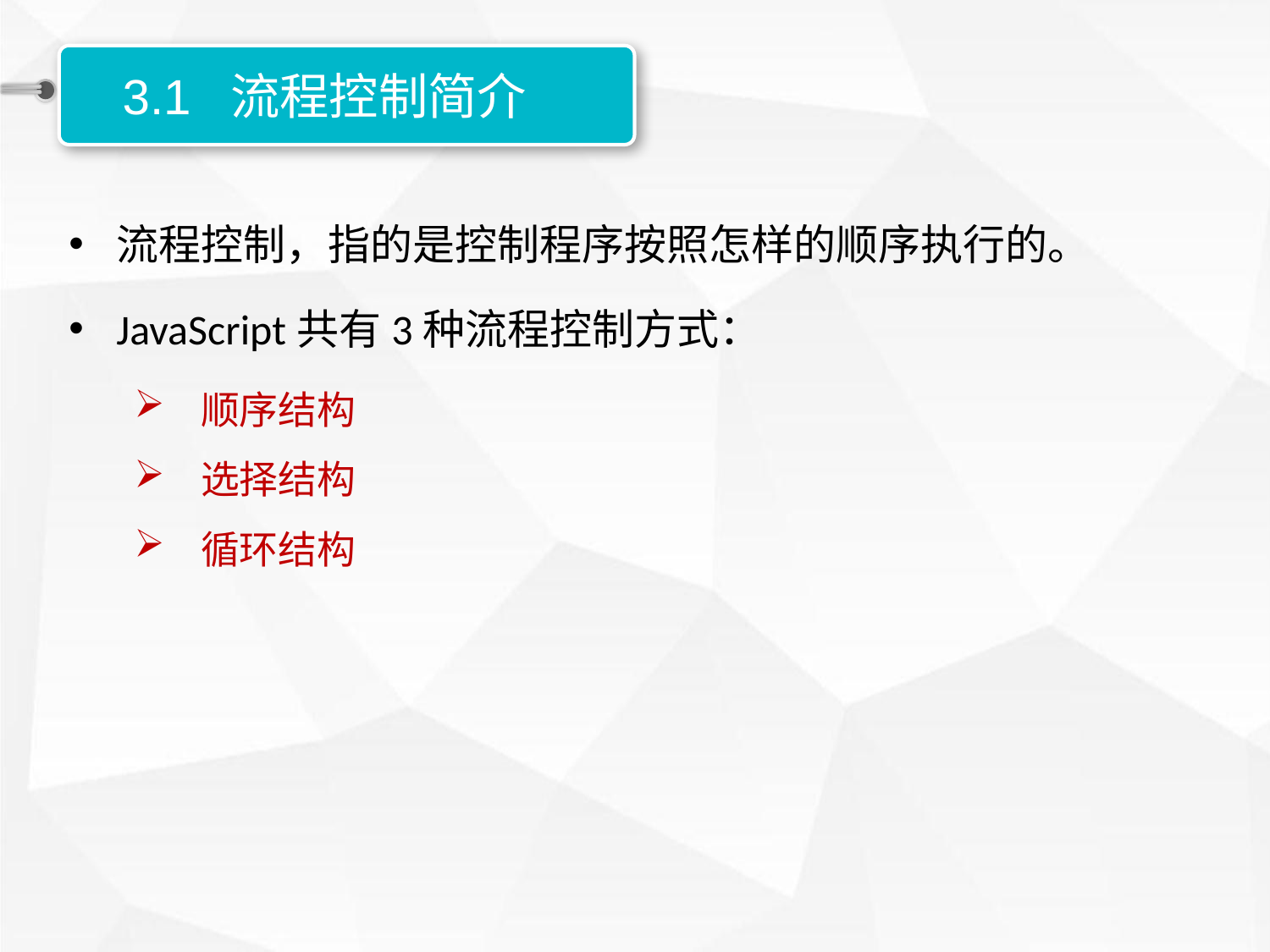

3.1  流程控制简介

流程控制，指的是控制程序按照怎样的顺序执行的。
JavaScript共有3种流程控制方式：
  顺序结构
  选择结构
  循环结构